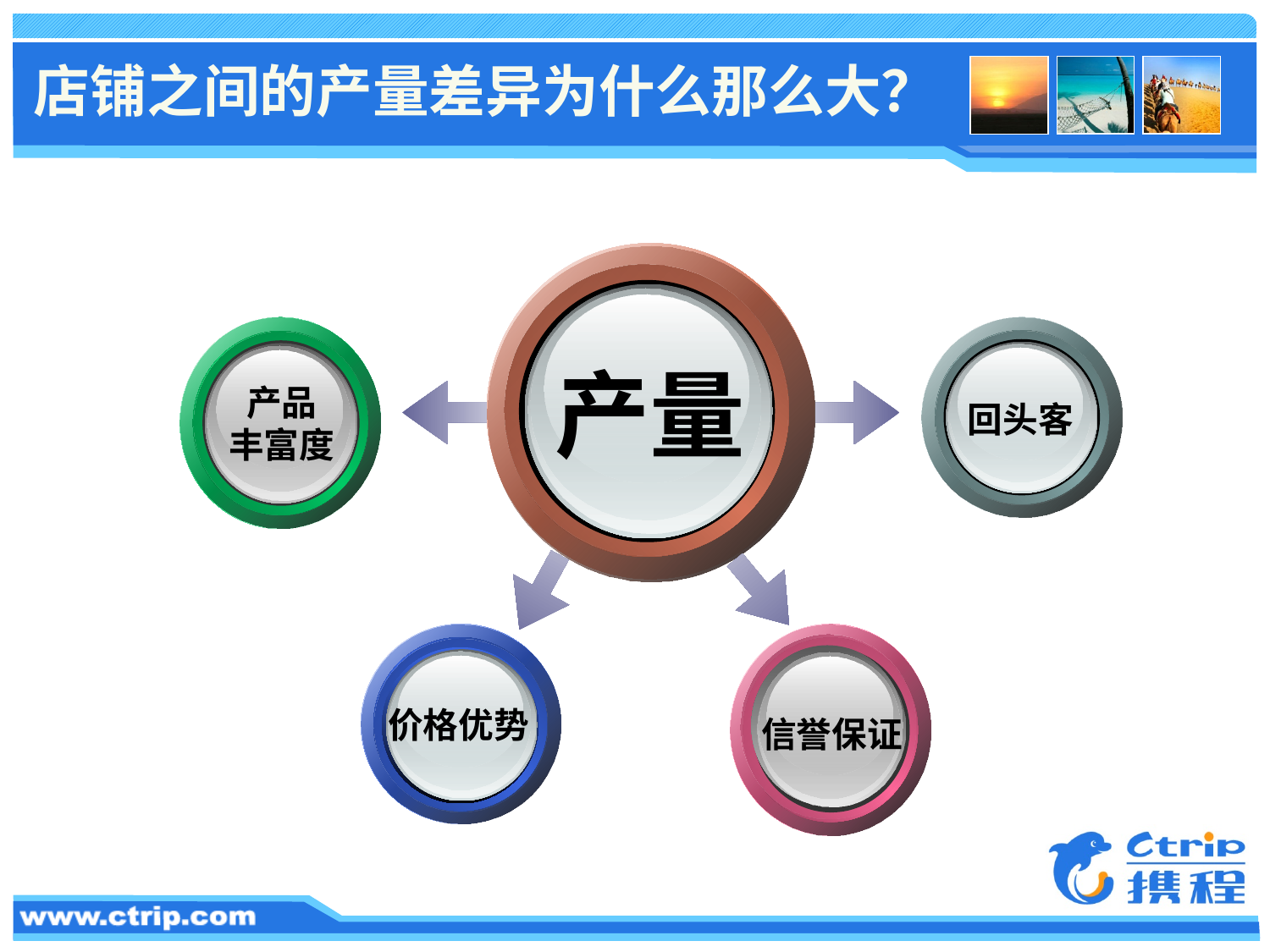

# 店铺之间的产量差异为什么那么大？

产量
产品
丰富度

回头客

价格优势

信誉保证